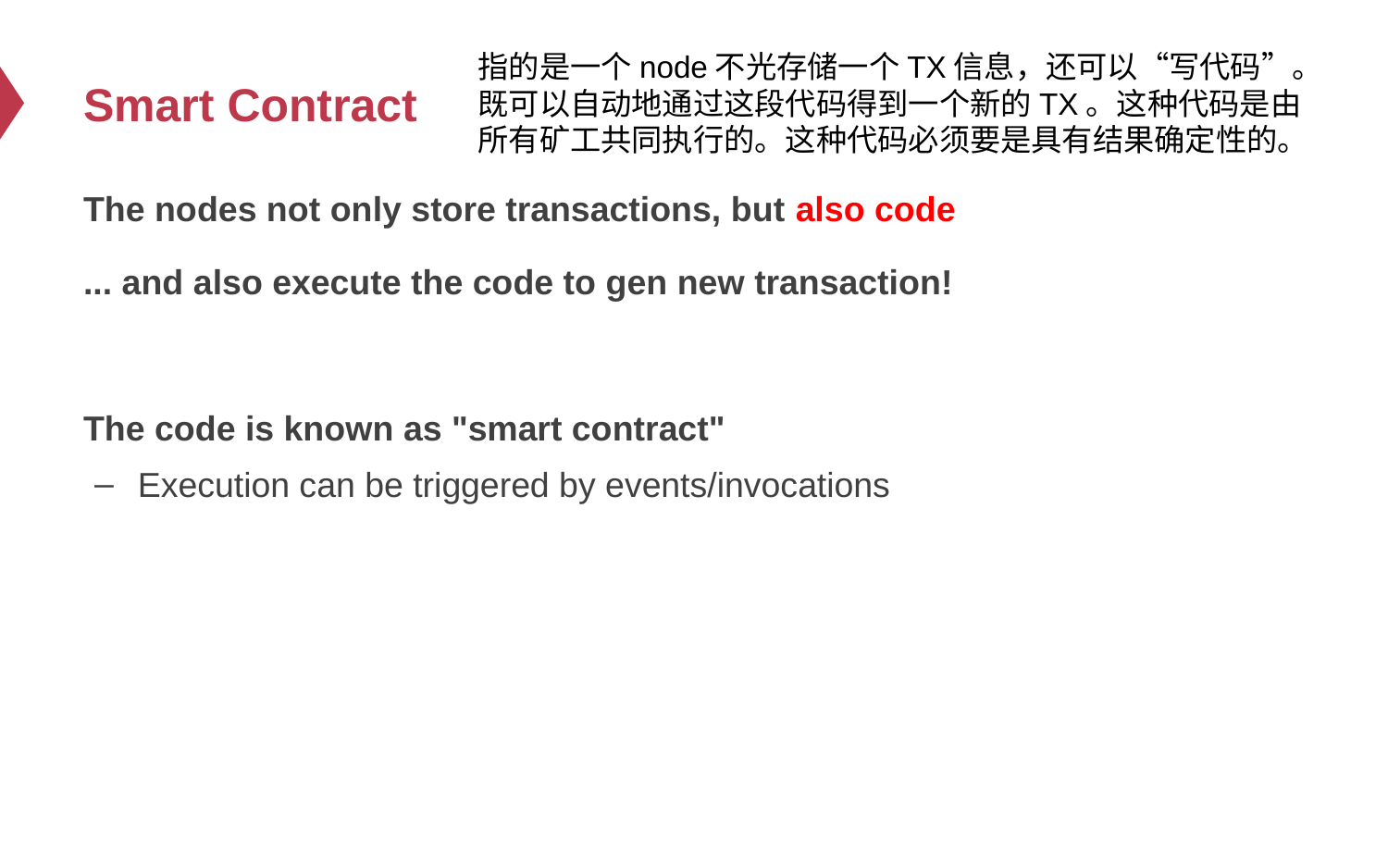

# Smart Contract
指的是一个node不光存储一个TX信息，还可以“写代码”。既可以自动地通过这段代码得到一个新的TX。这种代码是由所有矿工共同执行的。这种代码必须要是具有结果确定性的。
The nodes not only store transactions, but also code
... and also execute the code to gen new transaction!

The code is known as "smart contract"
Execution can be triggered by events/invocations